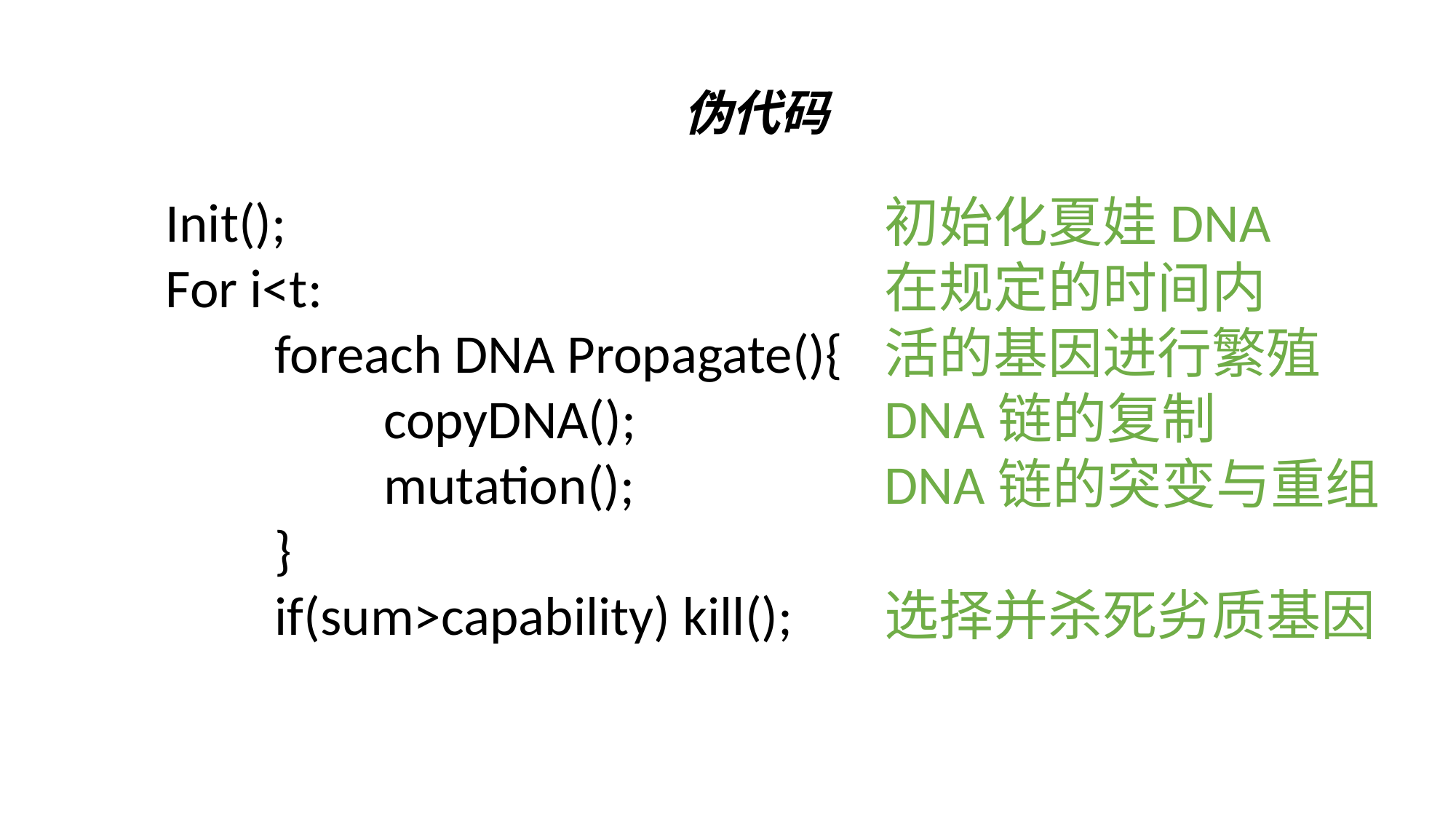

伪代码
Init();
For i<t:
 	foreach DNA Propagate(){
		copyDNA();
		mutation();
	}
	if(sum>capability) kill();
初始化夏娃DNA
在规定的时间内
活的基因进行繁殖
DNA链的复制
DNA链的突变与重组

选择并杀死劣质基因